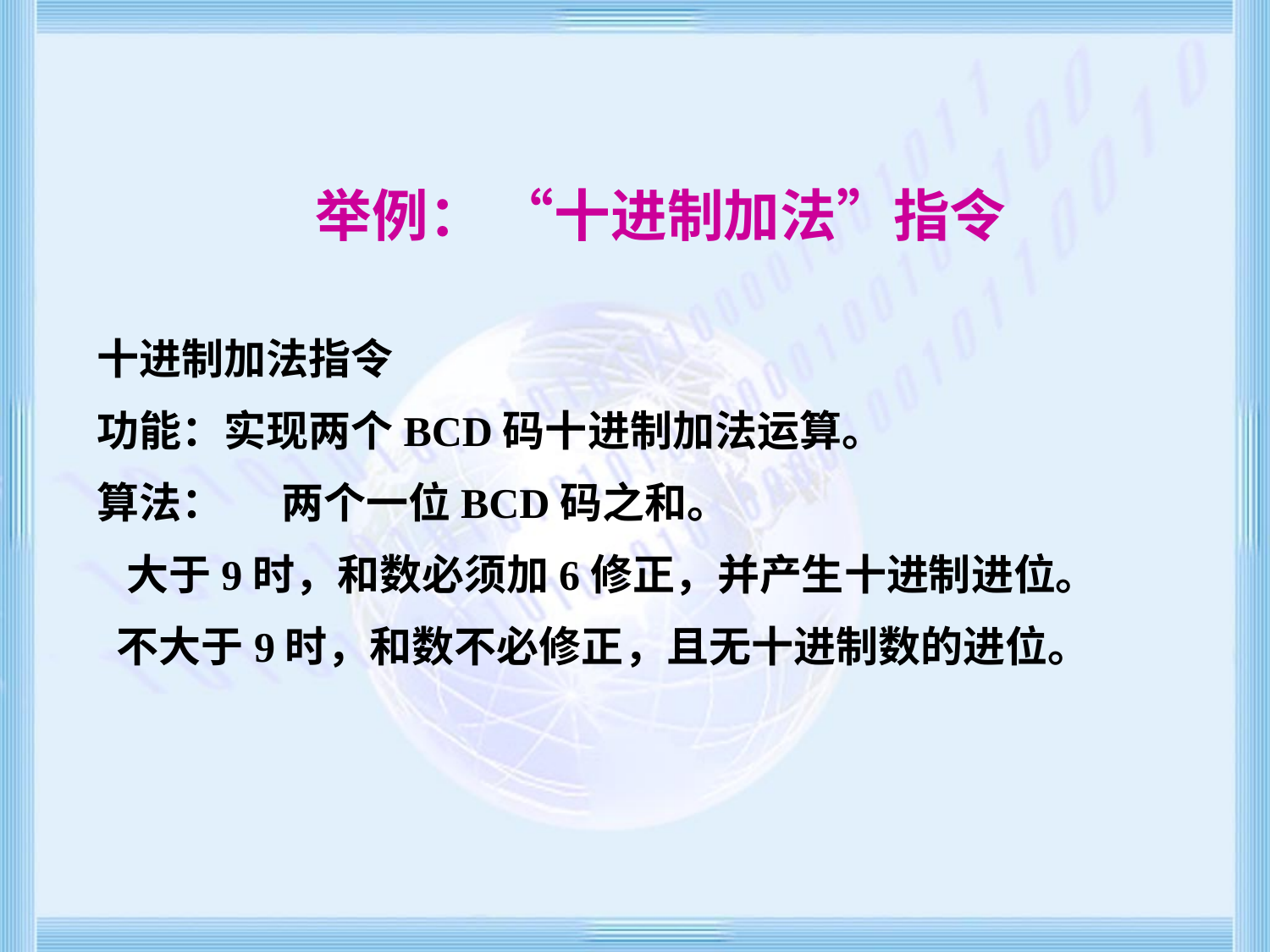

举例： “十进制加法”指令
十进制加法指令
功能：实现两个BCD码十进制加法运算。
算法：      两个一位BCD码之和。
  大于9时，和数必须加6修正，并产生十进制进位。
 不大于9时，和数不必修正，且无十进制数的进位。

7